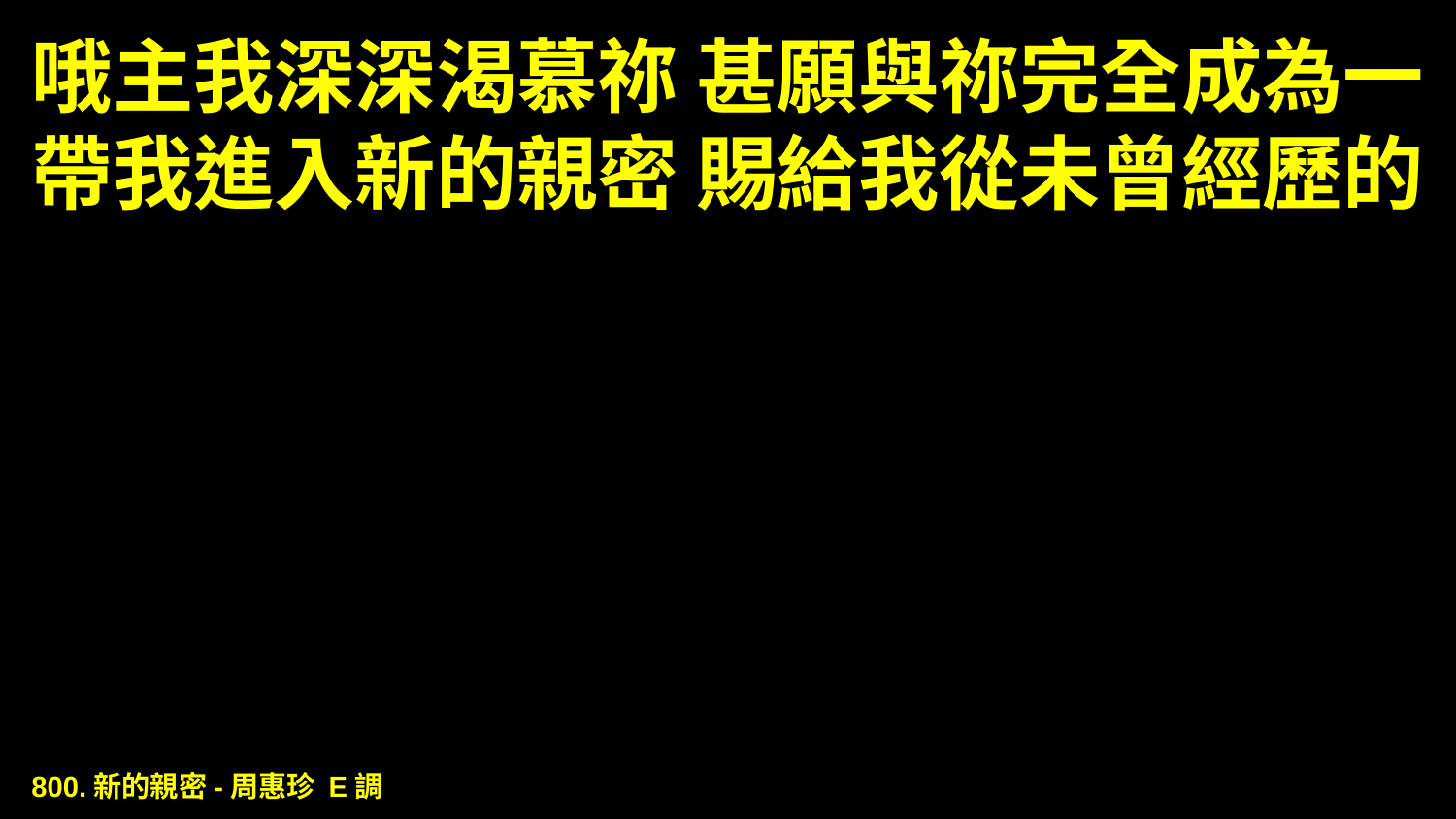

# 哦主我深深渴慕祢 甚願與祢完全成為一 帶我進入新的親密 賜給我從未曾經歷的
800.新的親密-周惠珍 E調